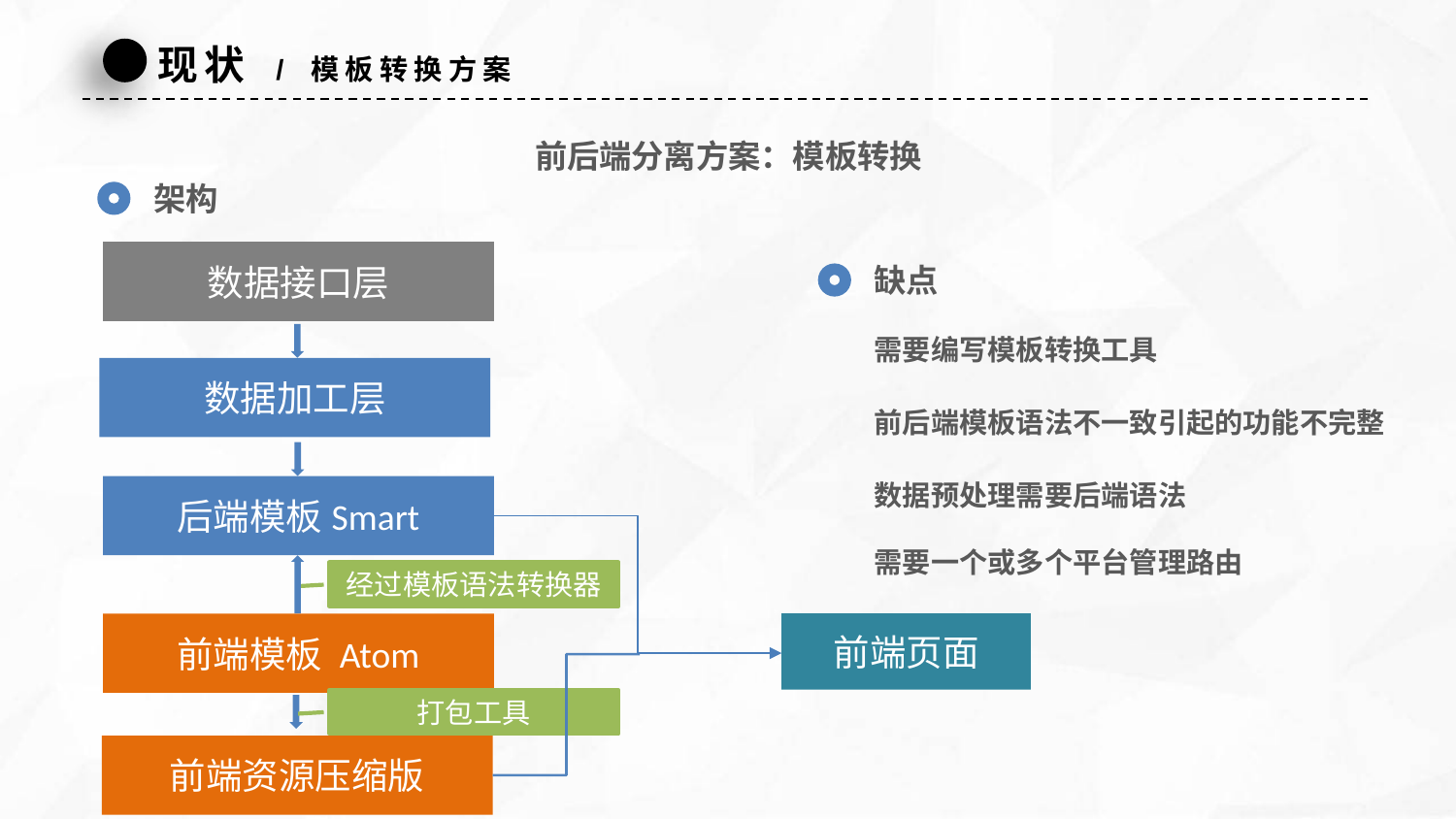

现状 / 模板转换方案

前后端分离方案：模板转换
架构

数据接口层
缺点

需要编写模板转换工具
数据加工层
前后端模板语法不一致引起的功能不完整

数据预处理需要后端语法
后端模板Smart
需要一个或多个平台管理路由

经过模板语法转换器
前端模板 Atom
前端页面
打包工具

前端资源压缩版
延时符